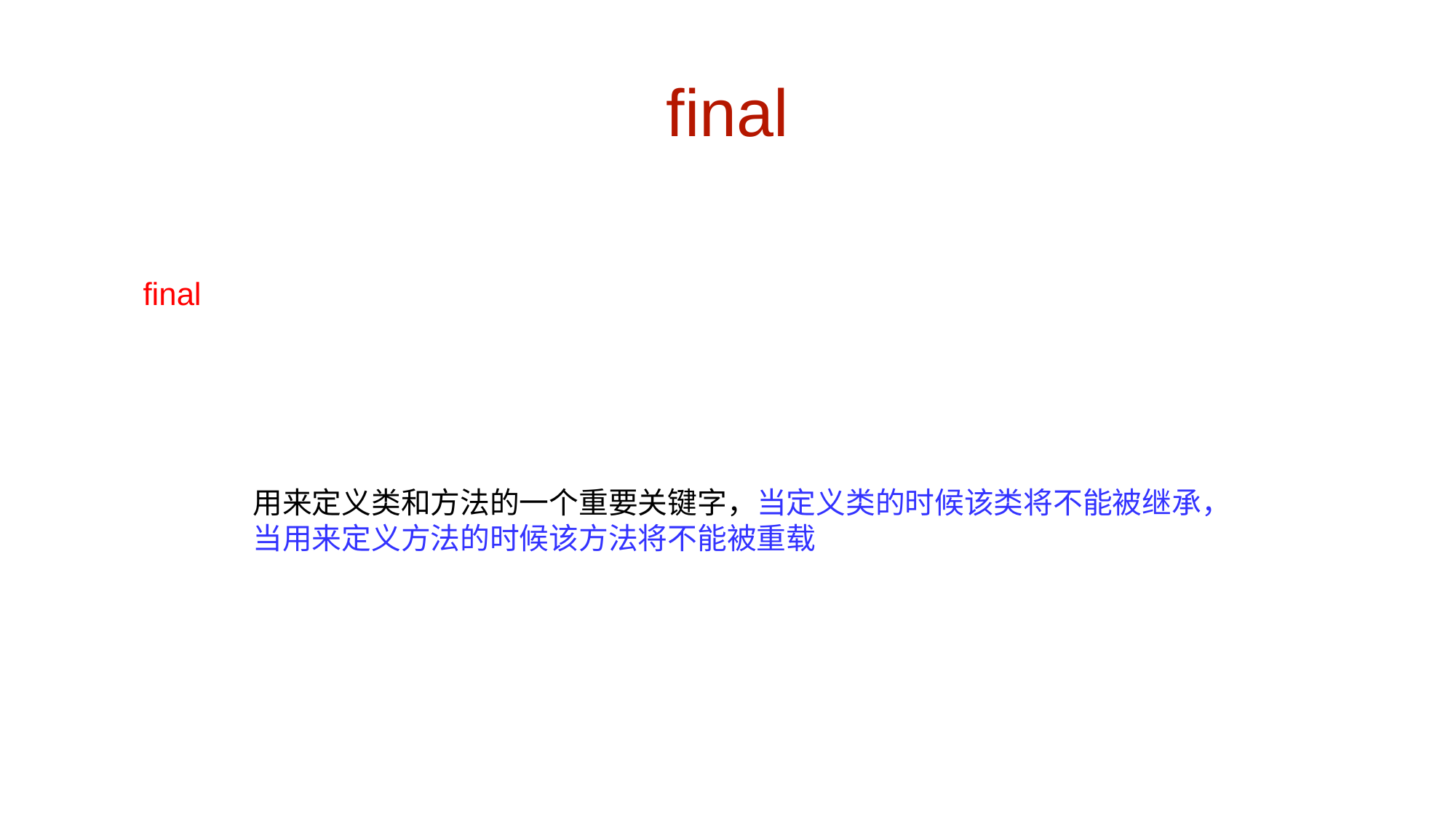

# final
final
用来定义类和方法的一个重要关键字，当定义类的时候该类将不能被继承，
当用来定义方法的时候该方法将不能被重载